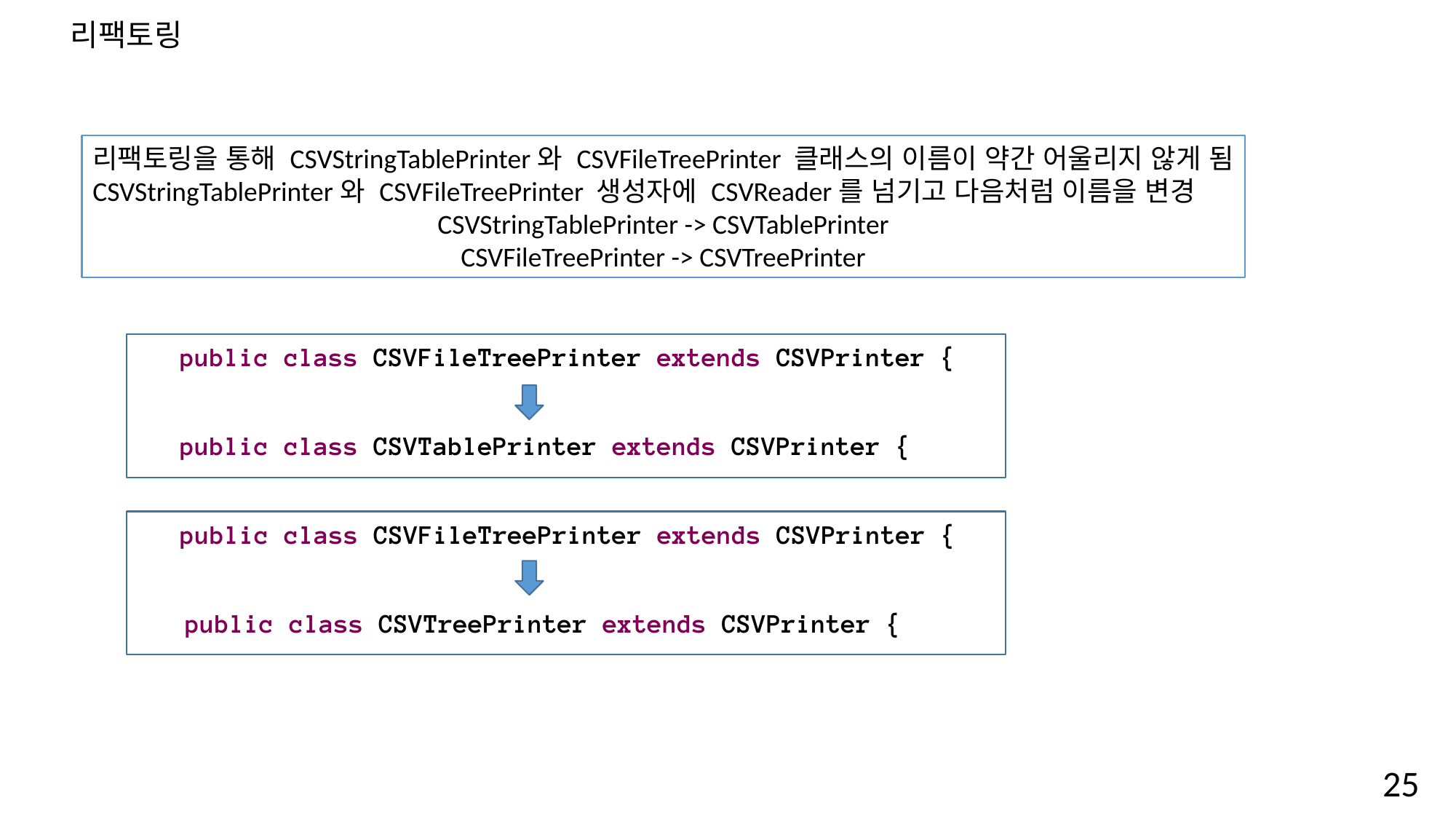

리팩토링
리팩토링을 통해 CSVStringTablePrinter와 CSVFileTreePrinter 클래스의 이름이 약간 어울리지 않게 됨
CSVStringTablePrinter와 CSVFileTreePrinter 생성자에 CSVReader를 넘기고 다음처럼 이름을 변경
CSVStringTablePrinter -> CSVTablePrinter
CSVFileTreePrinter -> CSVTreePrinter

public class CSVFileTreePrinter extends CSVPrinter {

public class CSVTablePrinter extends CSVPrinter {

public class CSVFileTreePrinter extends CSVPrinter {

public class CSVTreePrinter extends CSVPrinter {
25